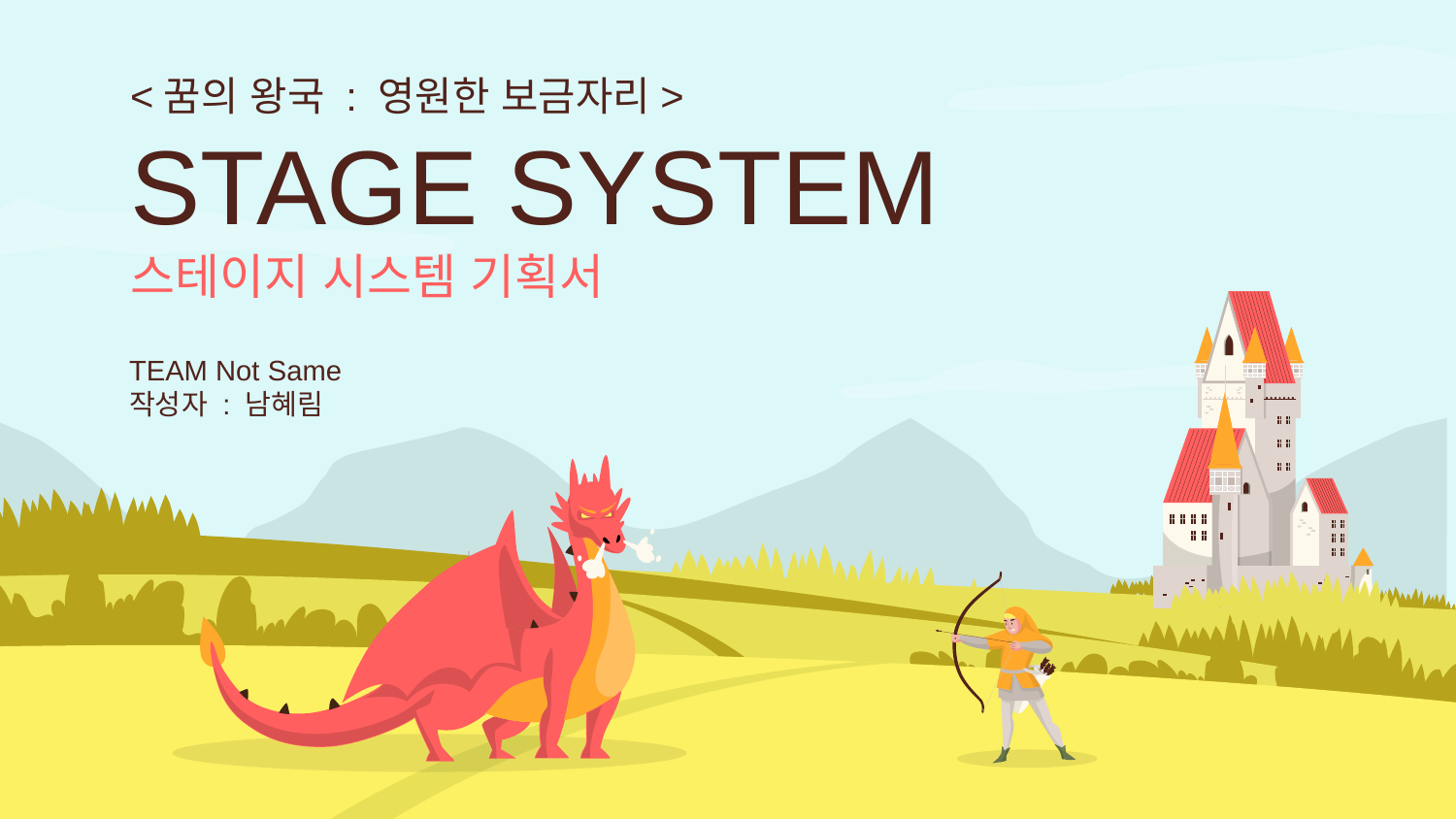

# <꿈의 왕국 : 영원한 보금자리> STAGE SYSTEM 스테이지 시스템 기획서

TEAM Not Same
작성자 : 남혜림